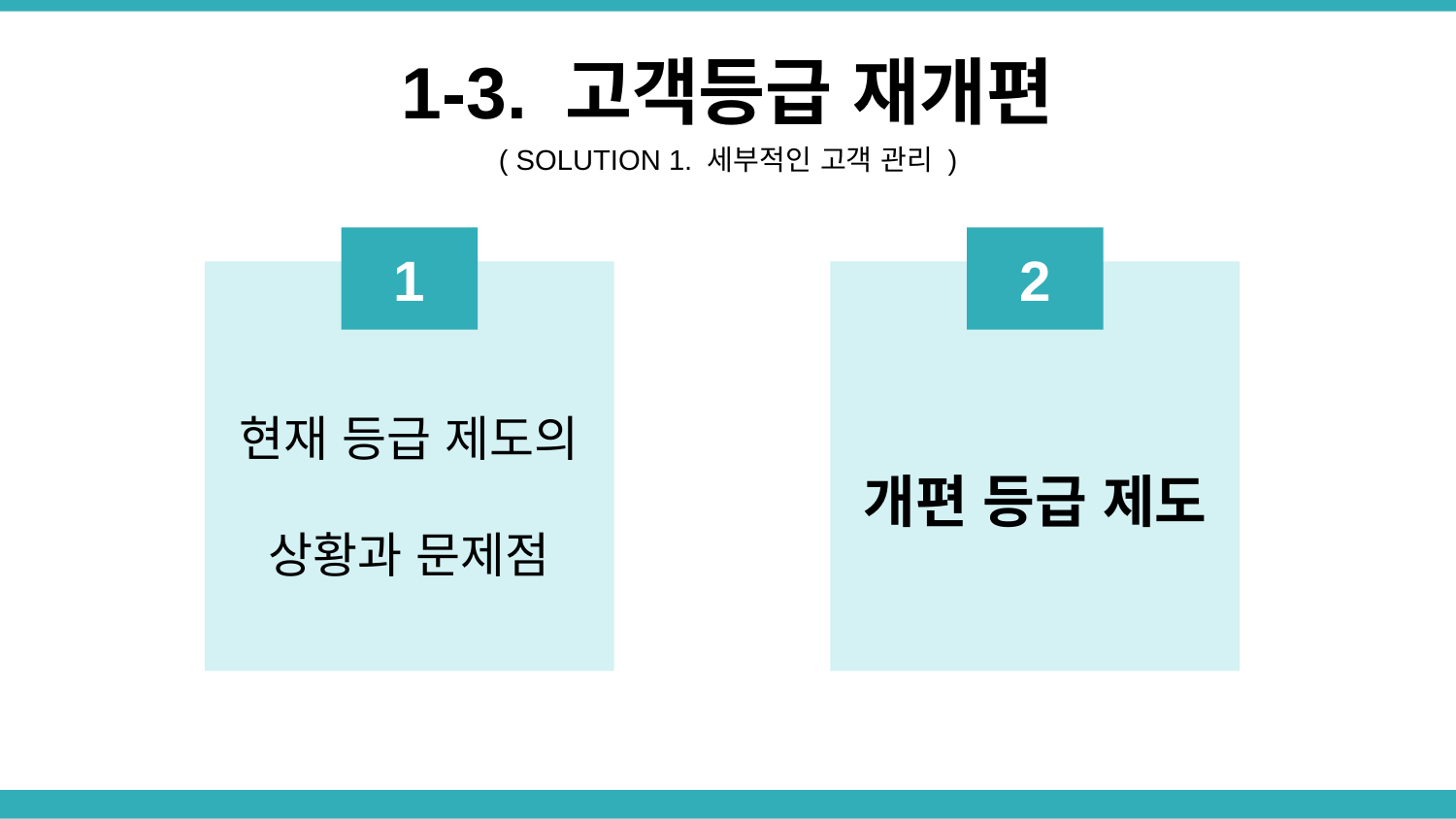

1-3. 고객등급 재개편
( SOLUTION 1. 세부적인 고객 관리 )
1
2
현재 등급 제도의
상황과 문제점
개편 등급 제도